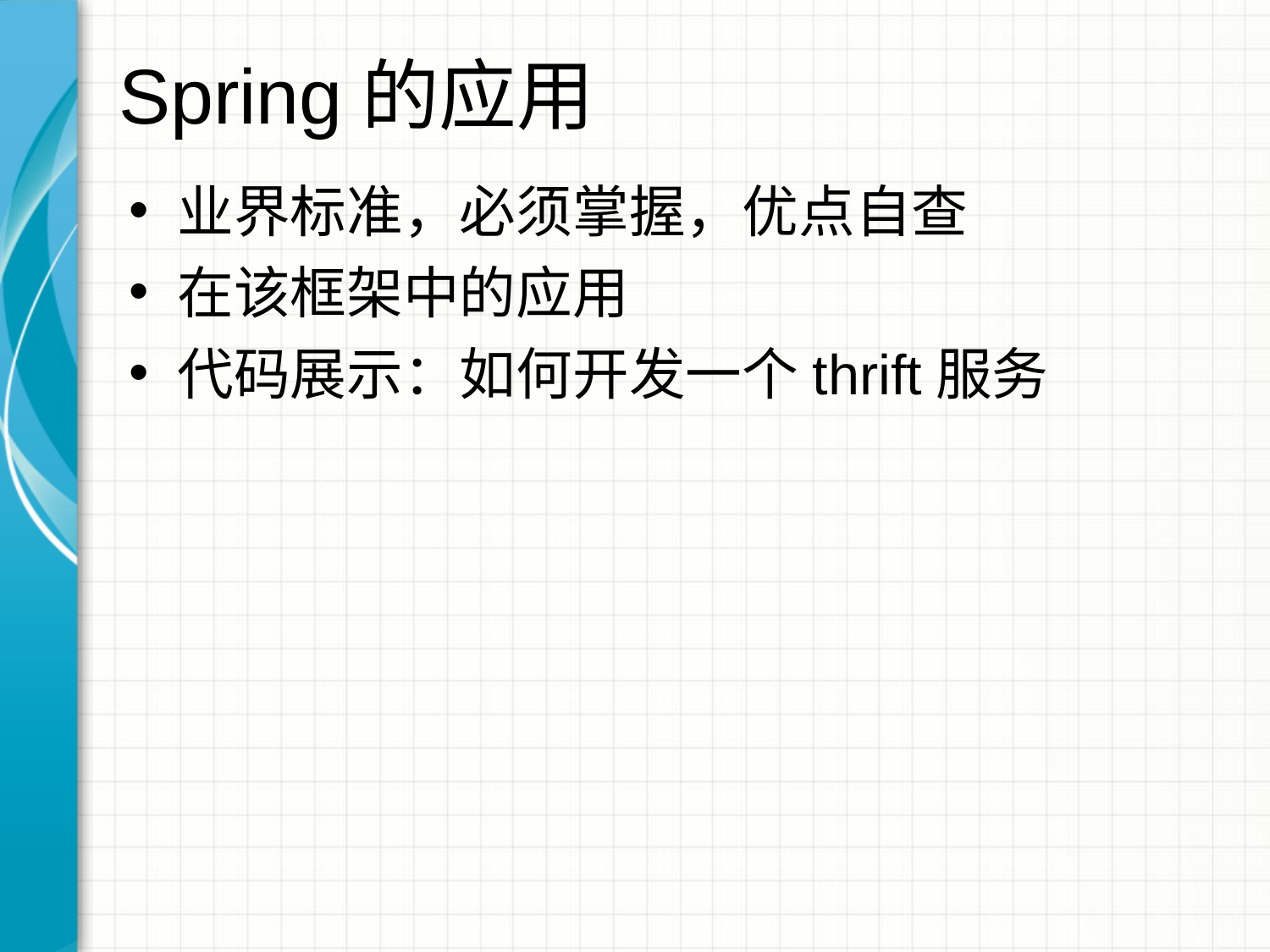

# Spring的应用
业界标准，必须掌握，优点自查
在该框架中的应用
代码展示：如何开发一个thrift服务